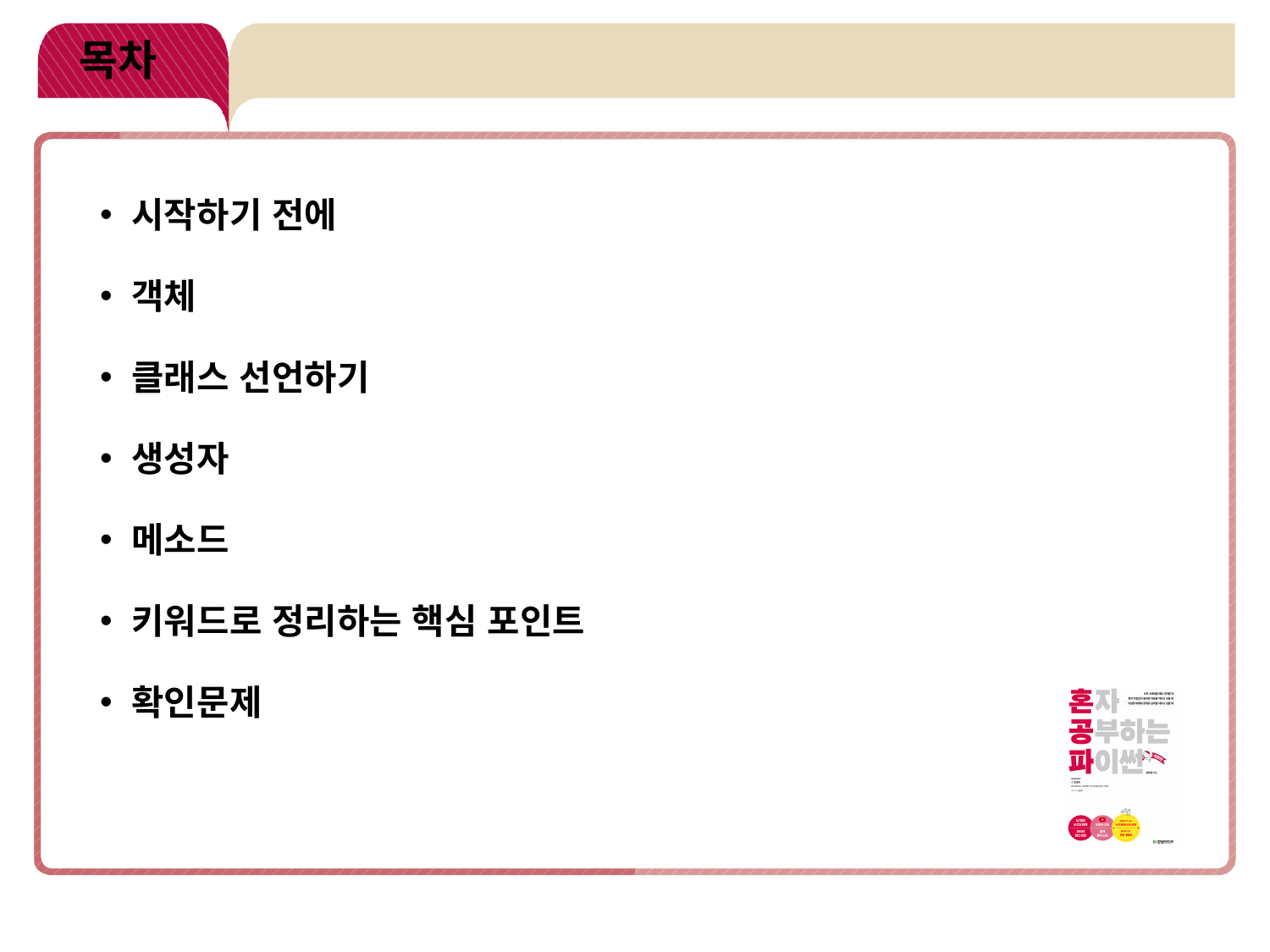

# 목차
시작하기 전에
객체
클래스 선언하기
생성자
메소드
키워드로 정리하는 핵심 포인트
확인문제